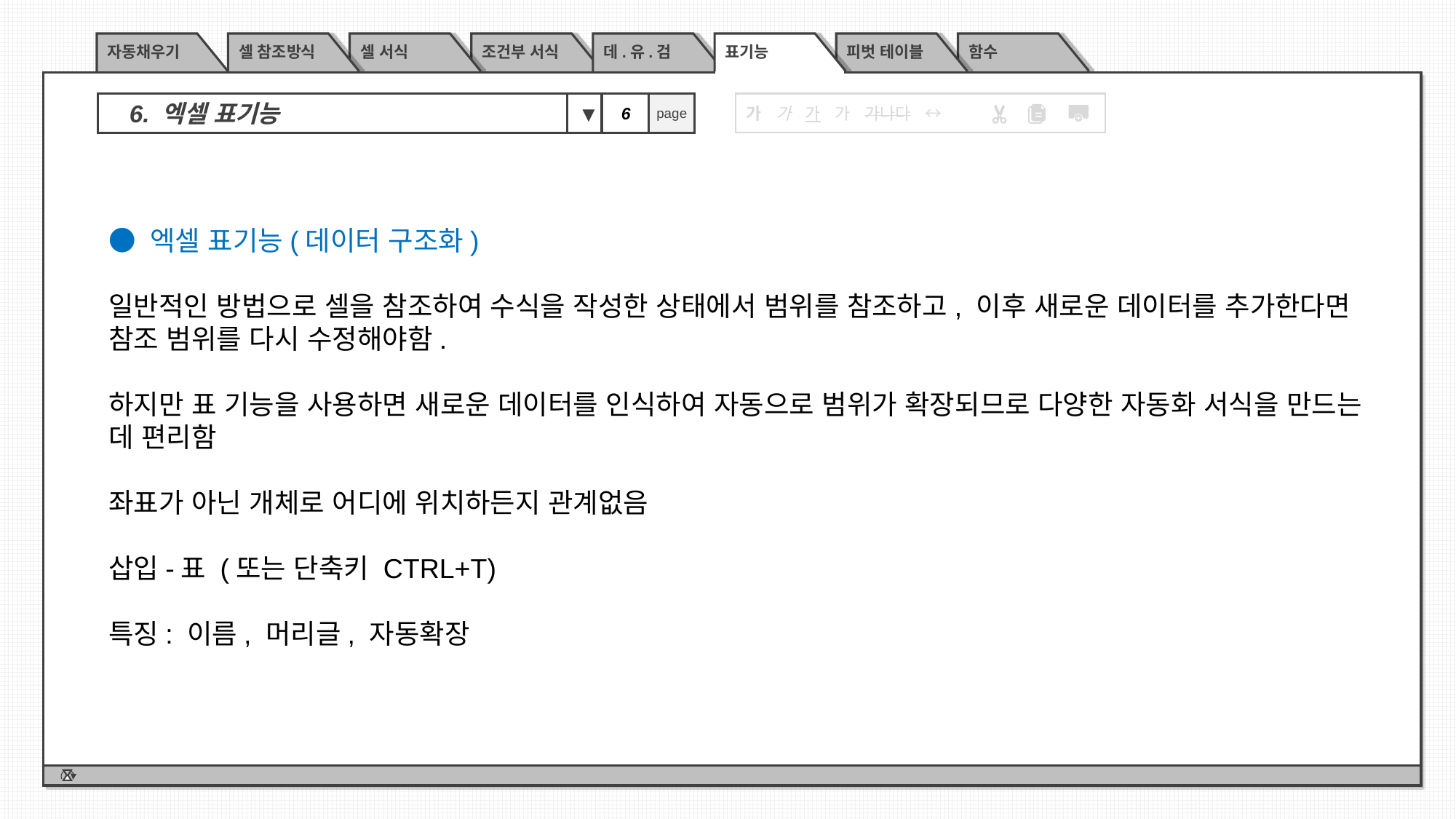

자동채우기
셀 참조방식
셀 서식
조건부 서식
데.유.검
표기능
피벗 테이블
함수

6. 엑셀 표기능
▼
6
page
가   가   가   가   가나다   ↔

● 엑셀 표기능(데이터 구조화)

일반적인 방법으로 셀을 참조하여 수식을 작성한 상태에서 범위를 참조하고, 이후 새로운 데이터를 추가한다면 참조 범위를 다시 수정해야함.

하지만 표 기능을 사용하면 새로운 데이터를 인식하여 자동으로 범위가 확장되므로 다양한 자동화 서식을 만드는 데 편리함

좌표가 아닌 개체로 어디에 위치하든지 관계없음

삽입-표 (또는 단축키 CTRL+T)

특징: 이름, 머리글, 자동확장